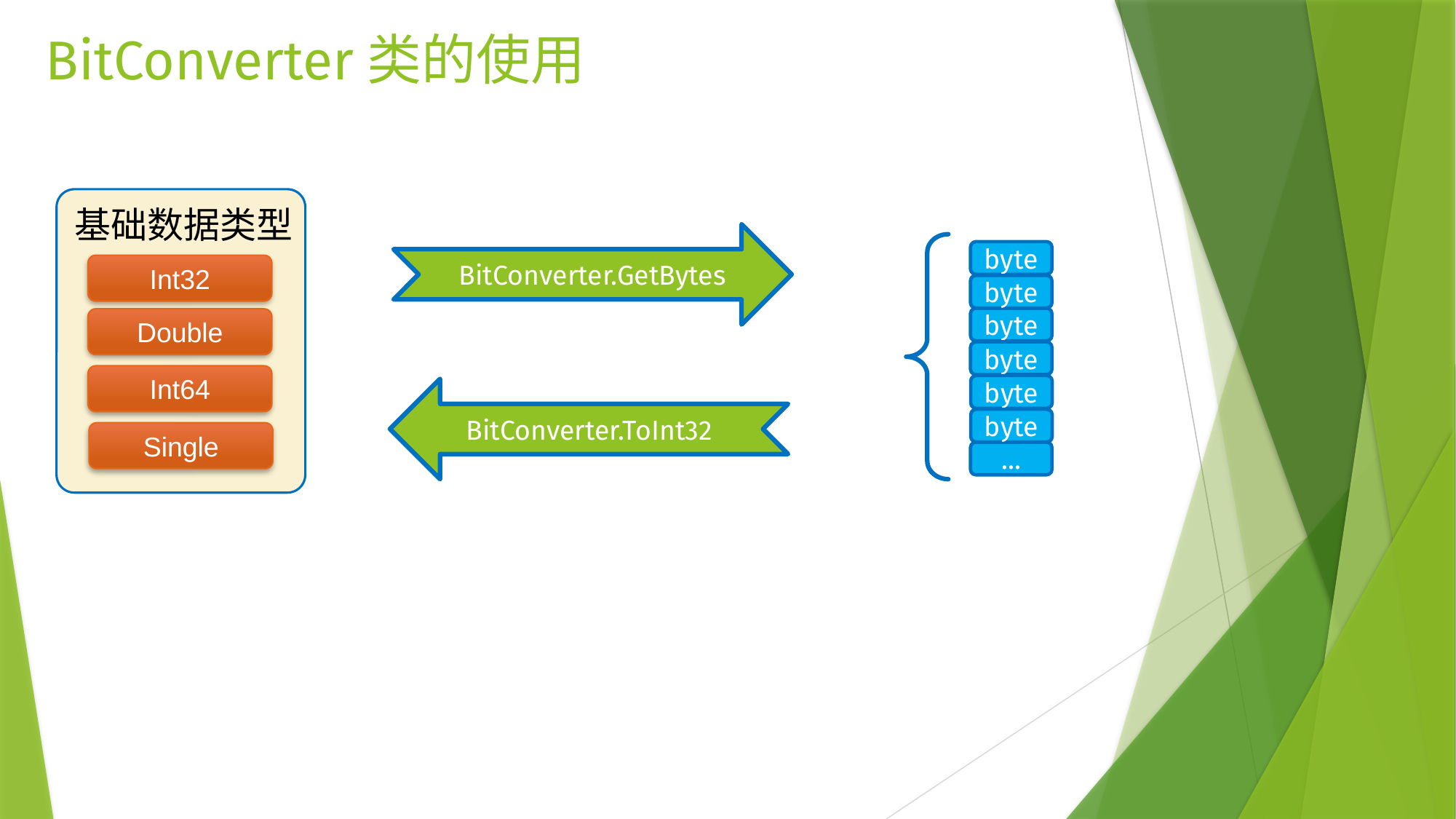

# BitConverter类的使用

基础数据类型
BitConverter.GetBytes

byte
Int32
byte
byte
Double
byte
Int64
byte
BitConverter.ToInt32
byte
Single
...